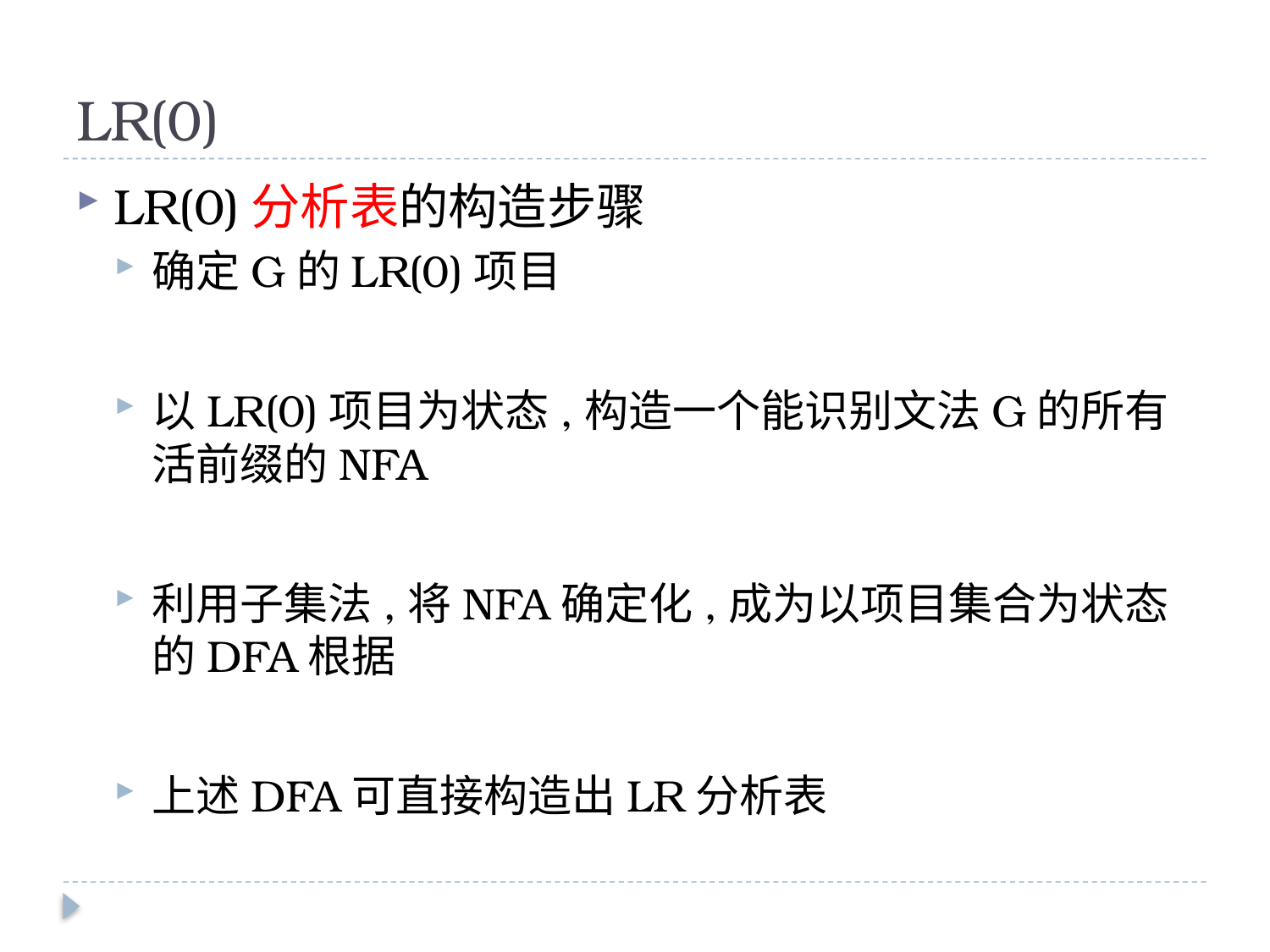

# LR(0)
LR(0)分析表的构造步骤
确定G的LR(0)项目

以LR(0)项目为状态,构造一个能识别文法G的所有活前缀的NFA

利用子集法,将NFA确定化,成为以项目集合为状态的DFA根据

上述DFA可直接构造出LR分析表

15